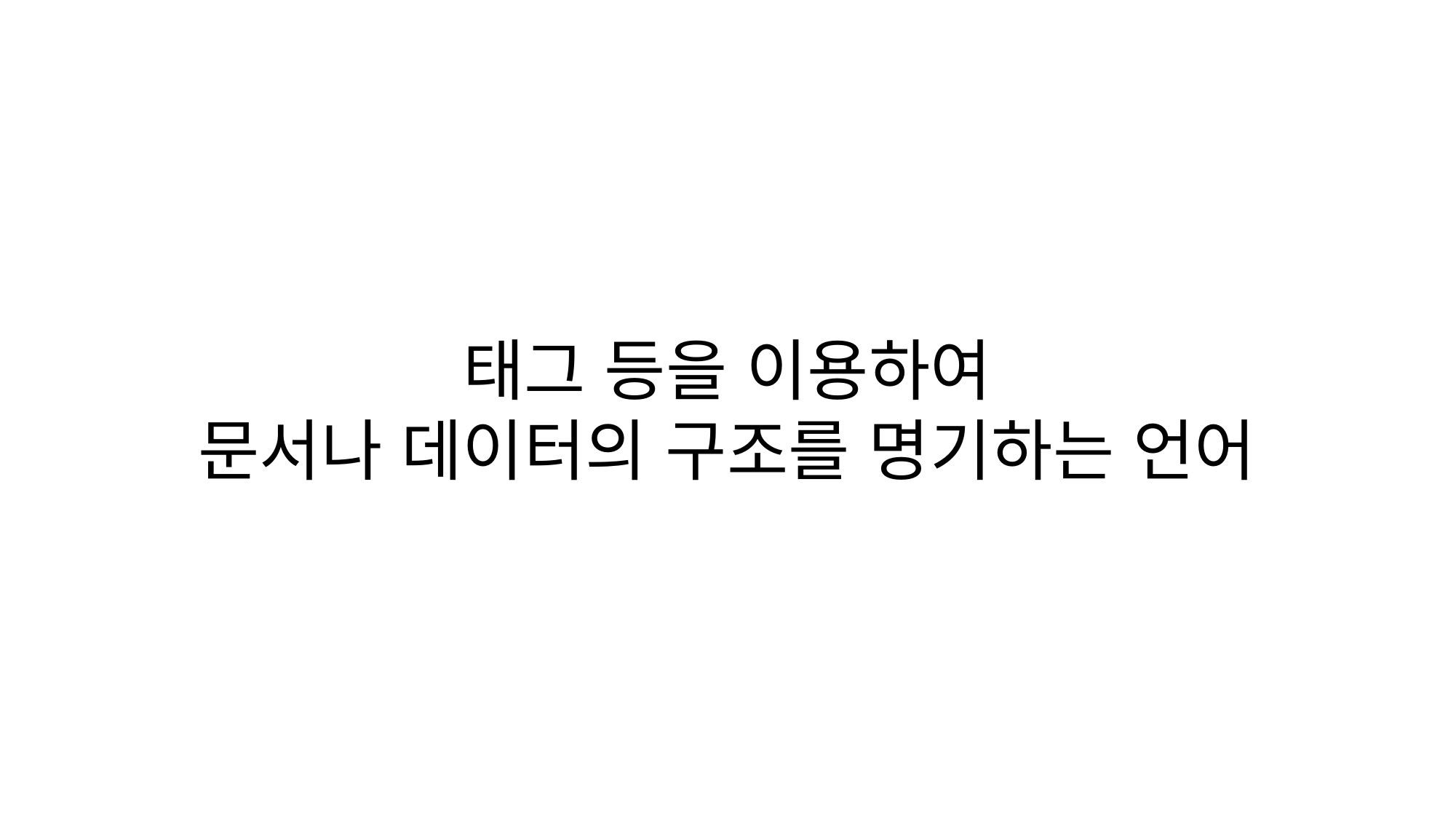

태그 등을 이용하여
문서나 데이터의 구조를 명기하는 언어